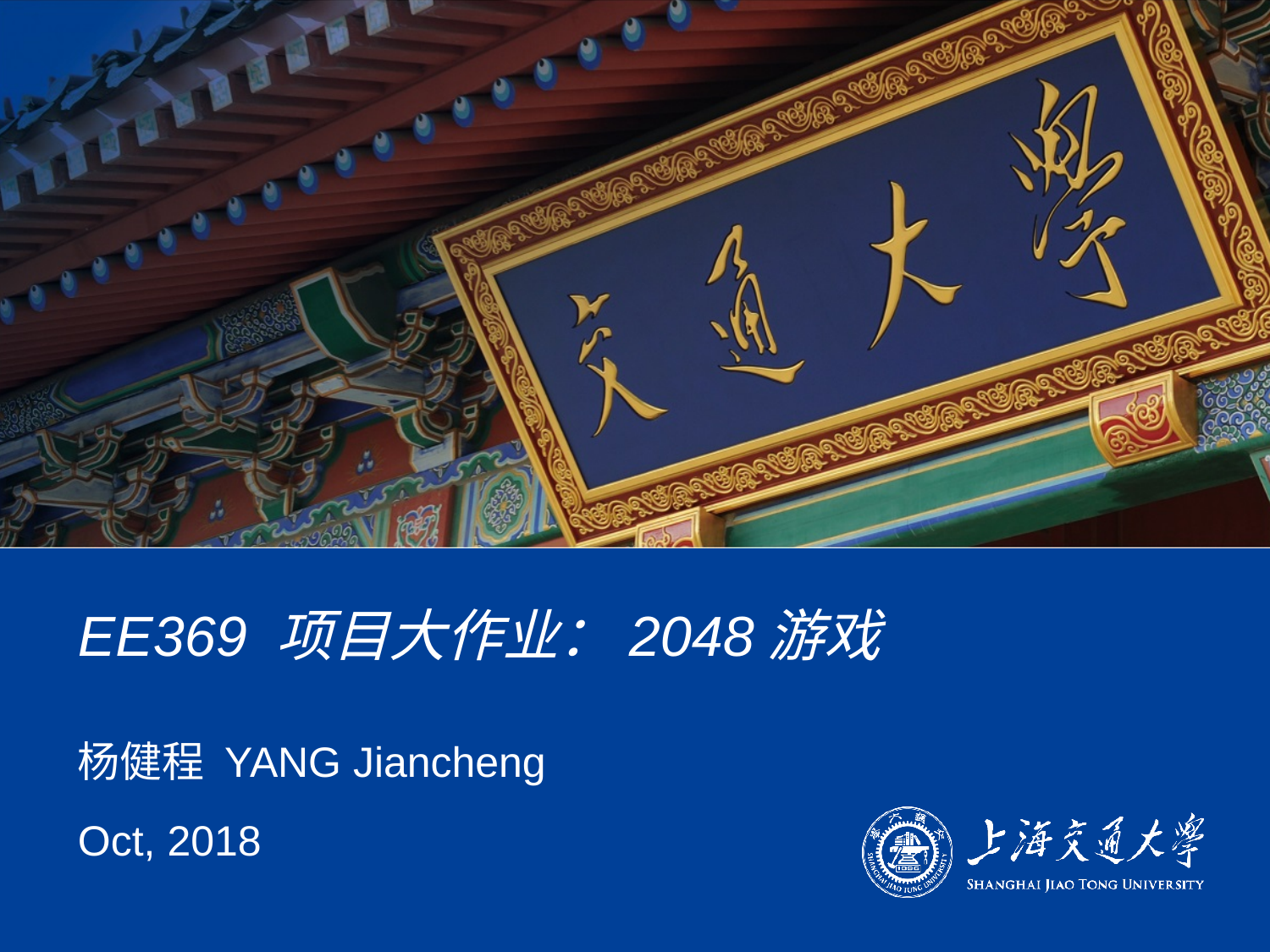

# EE369 项目大作业：2048游戏
杨健程 YANG Jiancheng
Oct, 2018